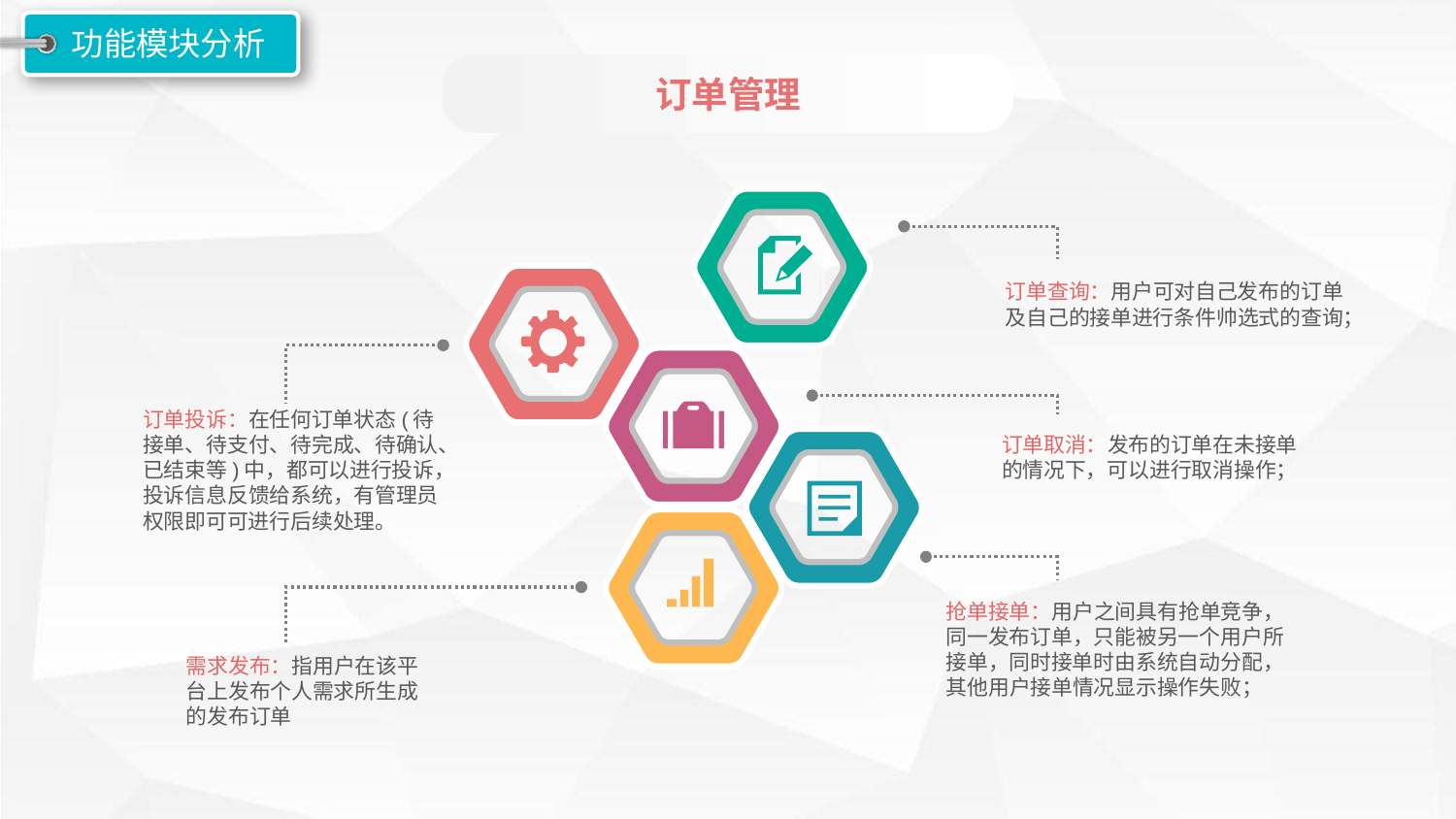

功能模块分析

订单管理

订单查询：用户可对自己发布的订单及自己的接单进行条件帅选式的查询；

订单投诉：在任何订单状态(待接单、待支付、待完成、待确认、已结束等)中，都可以进行投诉，投诉信息反馈给系统，有管理员权限即可可进行后续处理。
订单取消：发布的订单在未接单的情况下，可以进行取消操作；

抢单接单：用户之间具有抢单竞争，同一发布订单，只能被另一个用户所接单，同时接单时由系统自动分配，其他用户接单情况显示操作失败；
需求发布：指用户在该平台上发布个人需求所生成的发布订单